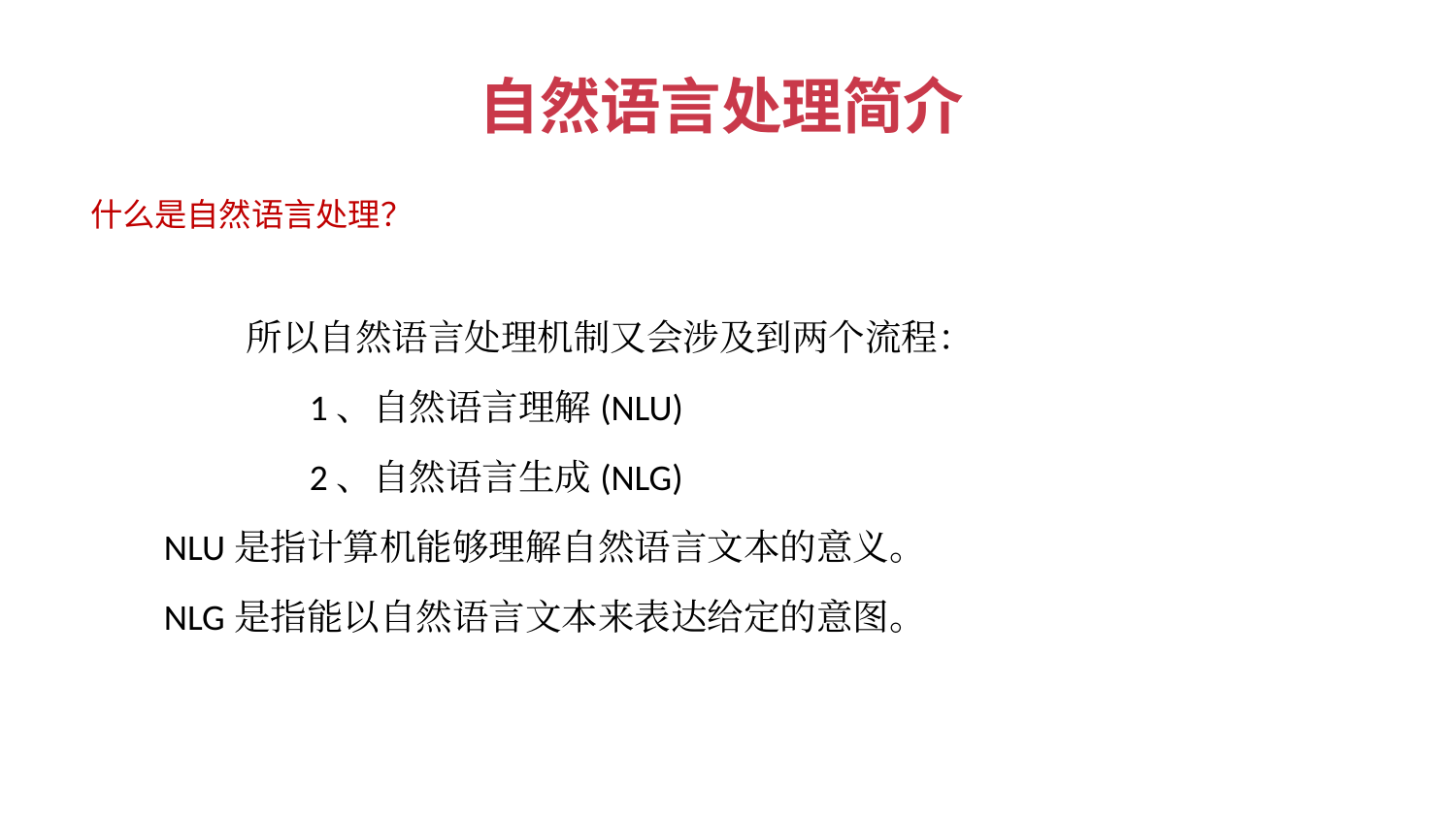

自然语言处理简介
什么是自然语言处理？
        所以自然语言处理机制又会涉及到两个流程：
	1、自然语言理解(NLU)
	2、自然语言生成(NLG)
NLU是指计算机能够理解自然语言文本的意义。
NLG是指能以自然语言文本来表达给定的意图。